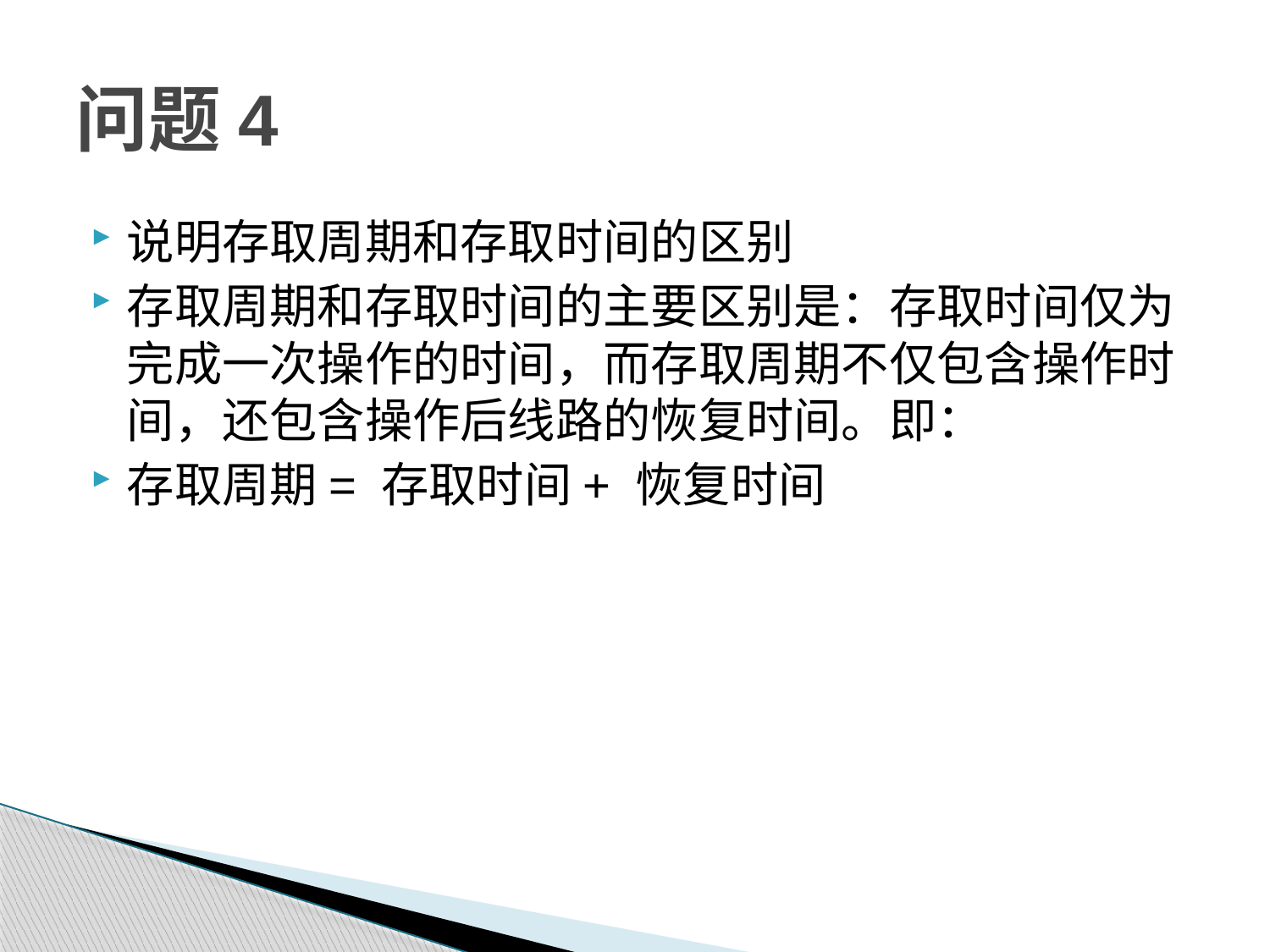

# 问题4
说明存取周期和存取时间的区别
存取周期和存取时间的主要区别是：存取时间仅为完成一次操作的时间，而存取周期不仅包含操作时间，还包含操作后线路的恢复时间。即：
存取周期= 存取时间+ 恢复时间